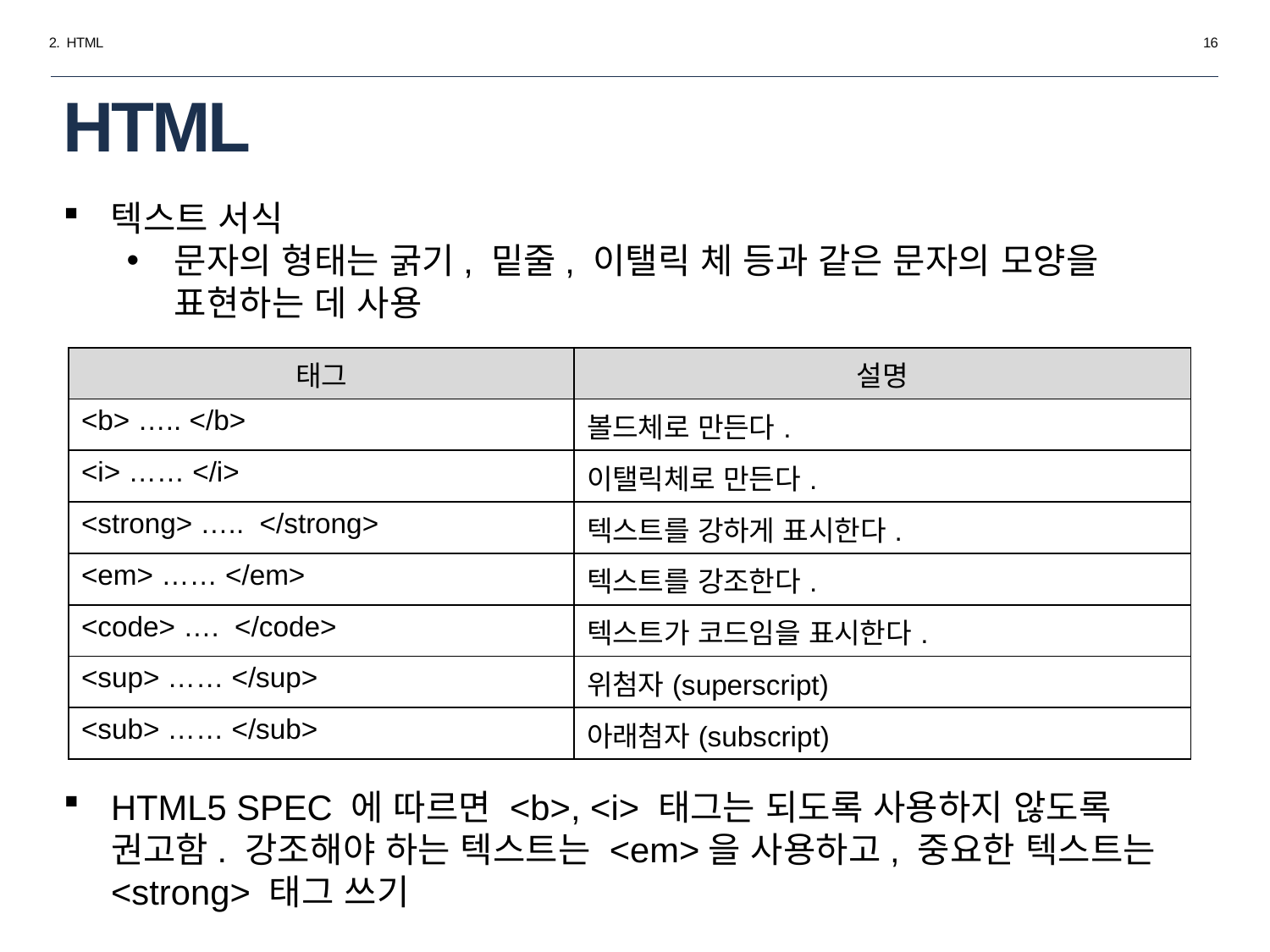

2.  HTML
16
# HTML
텍스트 서식
문자의 형태는 굵기, 밑줄, 이탤릭 체 등과 같은 문자의 모양을 표현하는 데 사용
| 태그 | 설명 |
| --- | --- |
| <b> ….. </b> | 볼드체로 만든다. |
| <i> …… </i> | 이탤릭체로 만든다. |
| <strong> ….. </strong> | 텍스트를 강하게 표시한다. |
| <em> …… </em> | 텍스트를 강조한다. |
| <code> …. </code> | 텍스트가 코드임을 표시한다. |
| <sup> …… </sup> | 위첨자(superscript) |
| <sub> …… </sub> | 아래첨자(subscript) |
HTML5 SPEC 에 따르면 <b>, <i> 태그는 되도록 사용하지 않도록 권고함. 강조해야 하는 텍스트는 <em>을 사용하고, 중요한 텍스트는 <strong> 태그 쓰기